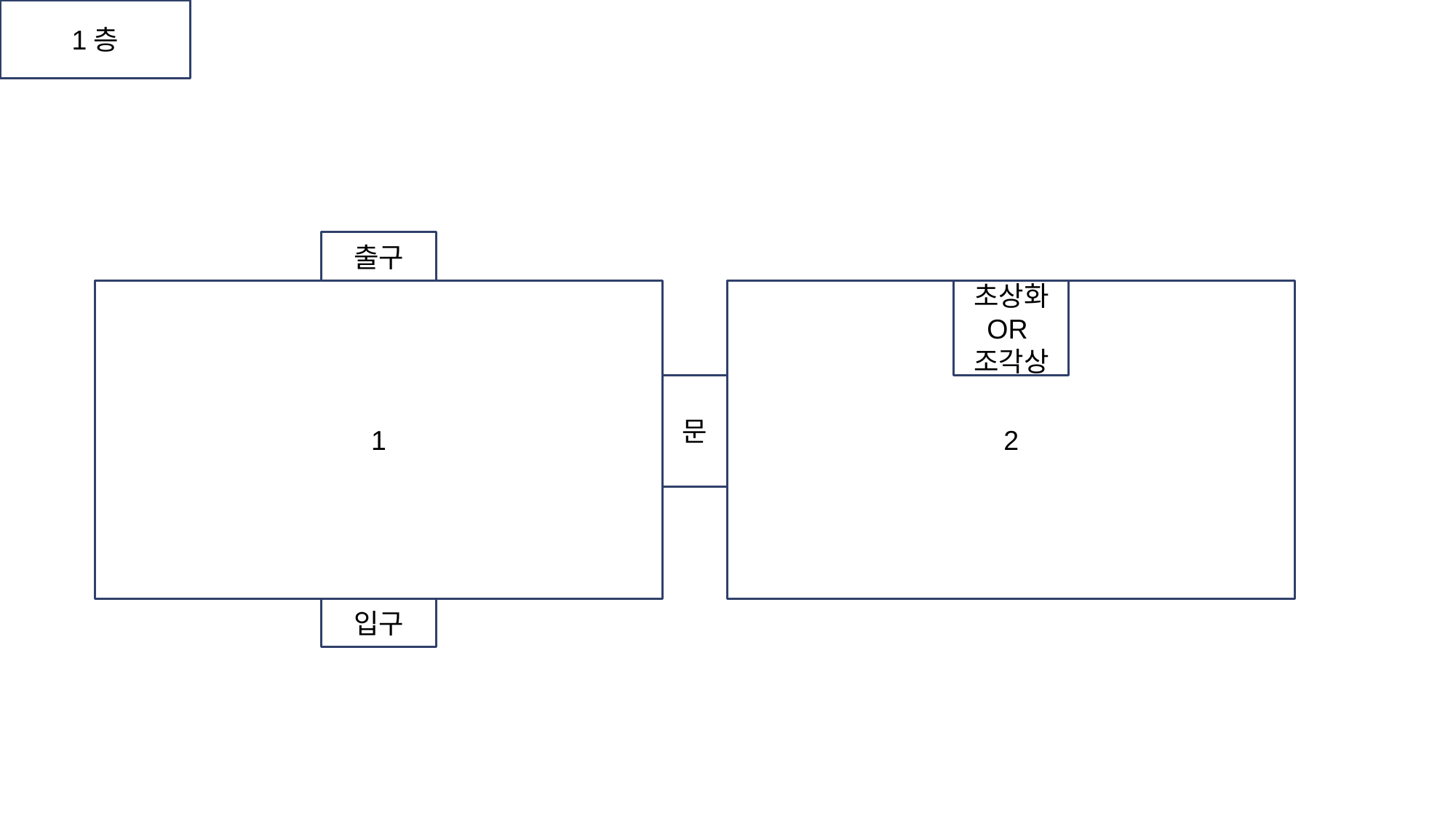

1층
출구
1
2
초상화
OR
조각상
문
입구